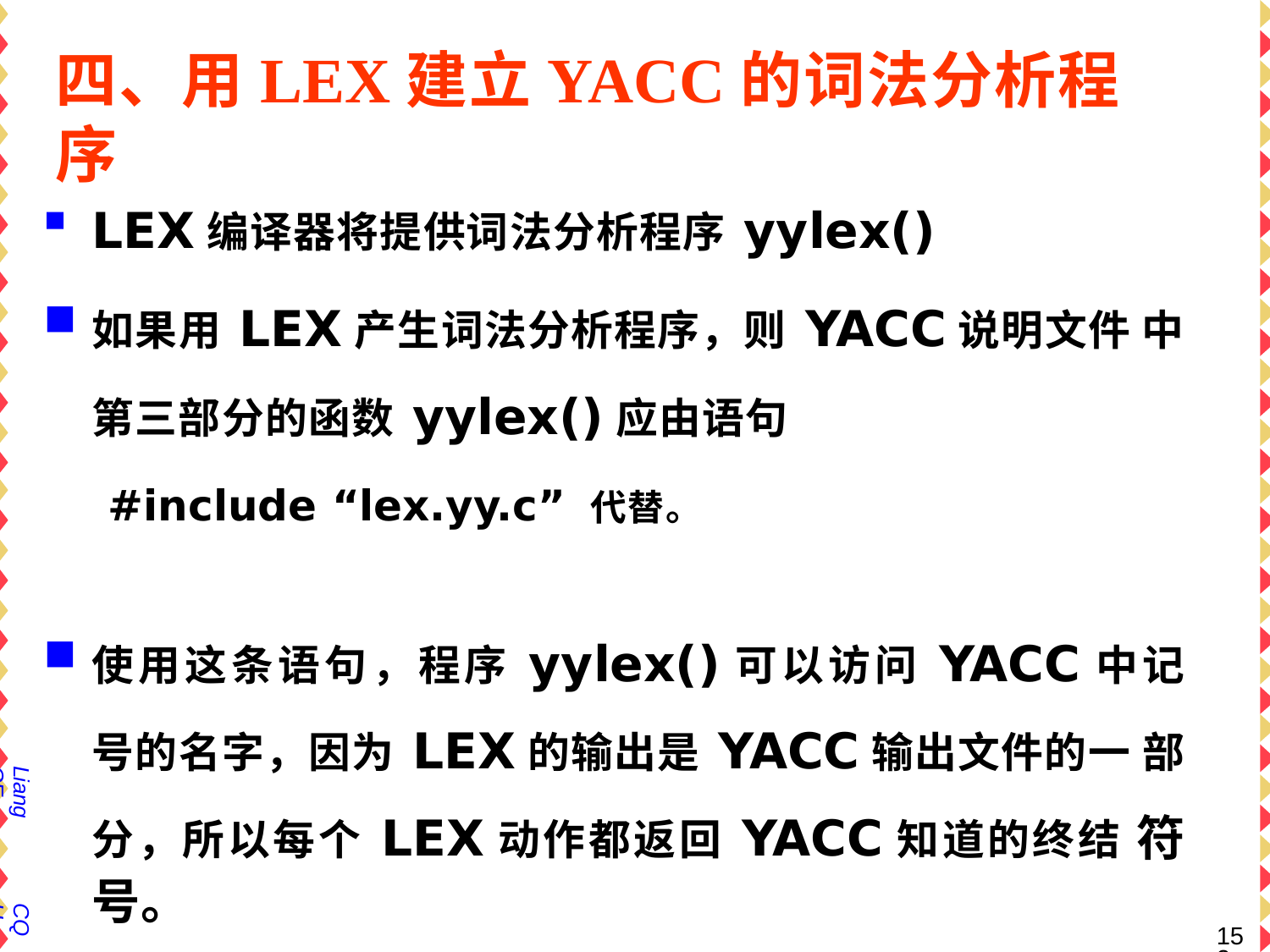

# 四、用LEX建立YACC的词法分析程序
LEX编译器将提供词法分析程序yylex()
如果用LEX产生词法分析程序，则YACC说明文件 中第三部分的函数yylex()应由语句
#include “lex.yy.c” 代替。

使用这条语句，程序yylex()可以访问YACC中记 号的名字，因为LEX的输出是YACC输出文件的一 部分，所以每个LEX动作都返回YACC知道的终结 符号。
Liang GE
CQU
152